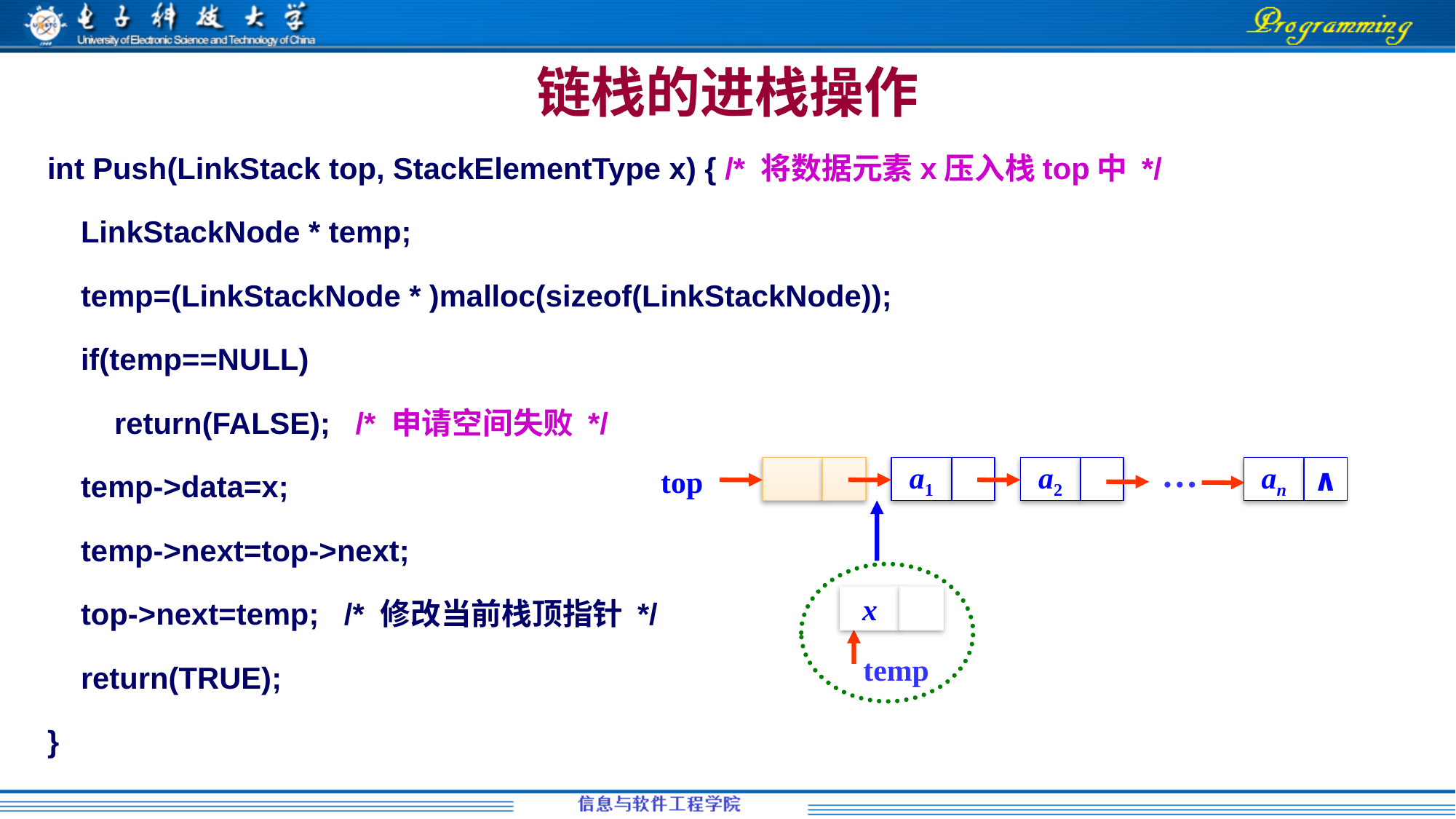

# 链栈的进栈操作
int Push(LinkStack top, StackElementType x) { /* 将数据元素x压入栈top中 */
    LinkStackNode * temp;
    temp=(LinkStackNode * )malloc(sizeof(LinkStackNode));
    if(temp==NULL)
        return(FALSE);   /* 申请空间失败 */
    temp->data=x;
    temp->next=top->next;
    top->next=temp;   /* 修改当前栈顶指针 */
    return(TRUE);
}

…
top

a1

a2

an
∧

x

temp